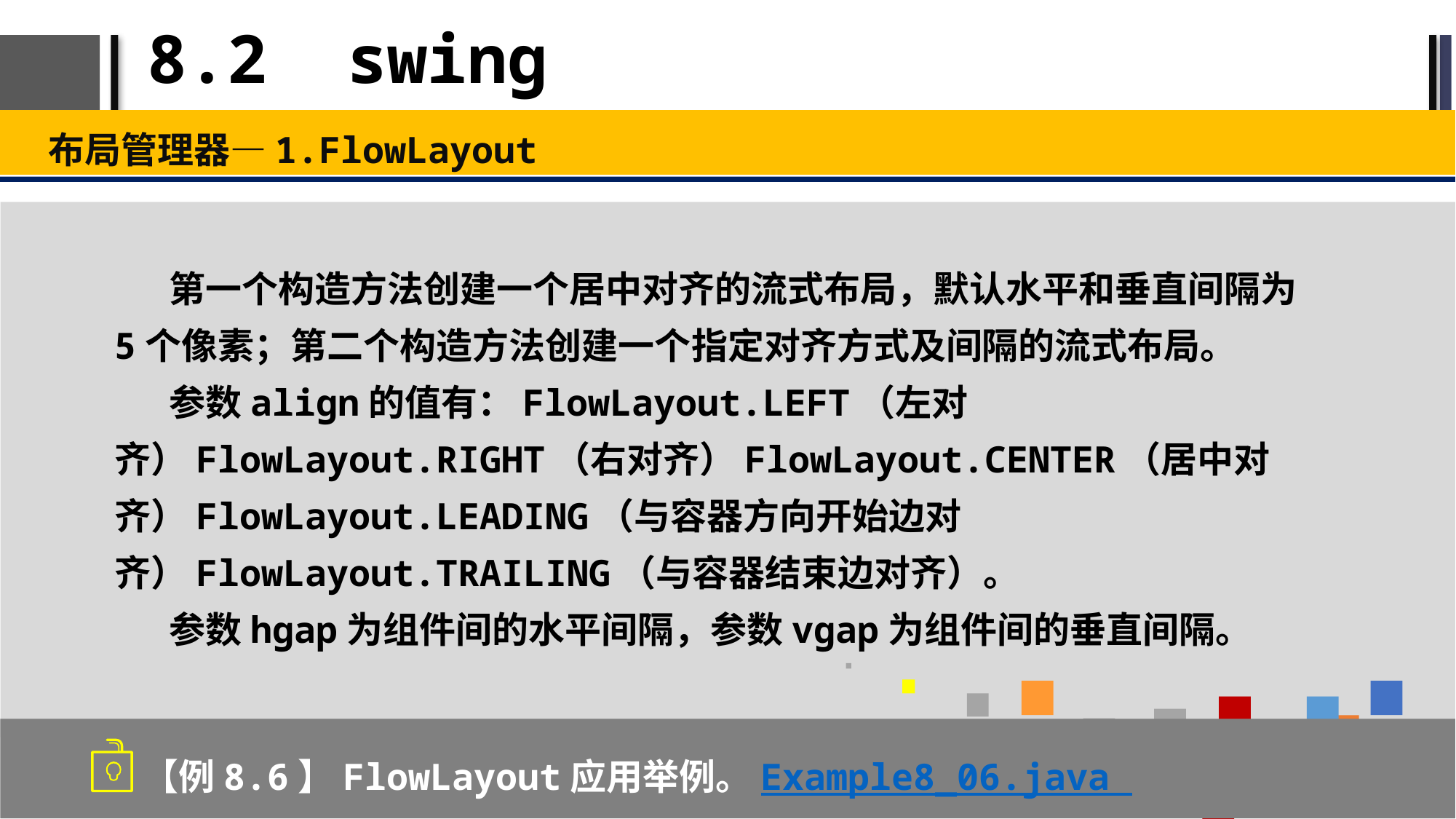

# 8.2  swing

布局管理器—1.FlowLayout

第一个构造方法创建一个居中对齐的流式布局，默认水平和垂直间隔为5个像素；第二个构造方法创建一个指定对齐方式及间隔的流式布局。
参数align的值有：FlowLayout.LEFT（左对齐）FlowLayout.RIGHT（右对齐）FlowLayout.CENTER（居中对齐）FlowLayout.LEADING（与容器方向开始边对齐）FlowLayout.TRAILING（与容器结束边对齐）。
参数hgap为组件间的水平间隔，参数vgap为组件间的垂直间隔。

【例8.6】FlowLayout应用举例。Example8_06.java